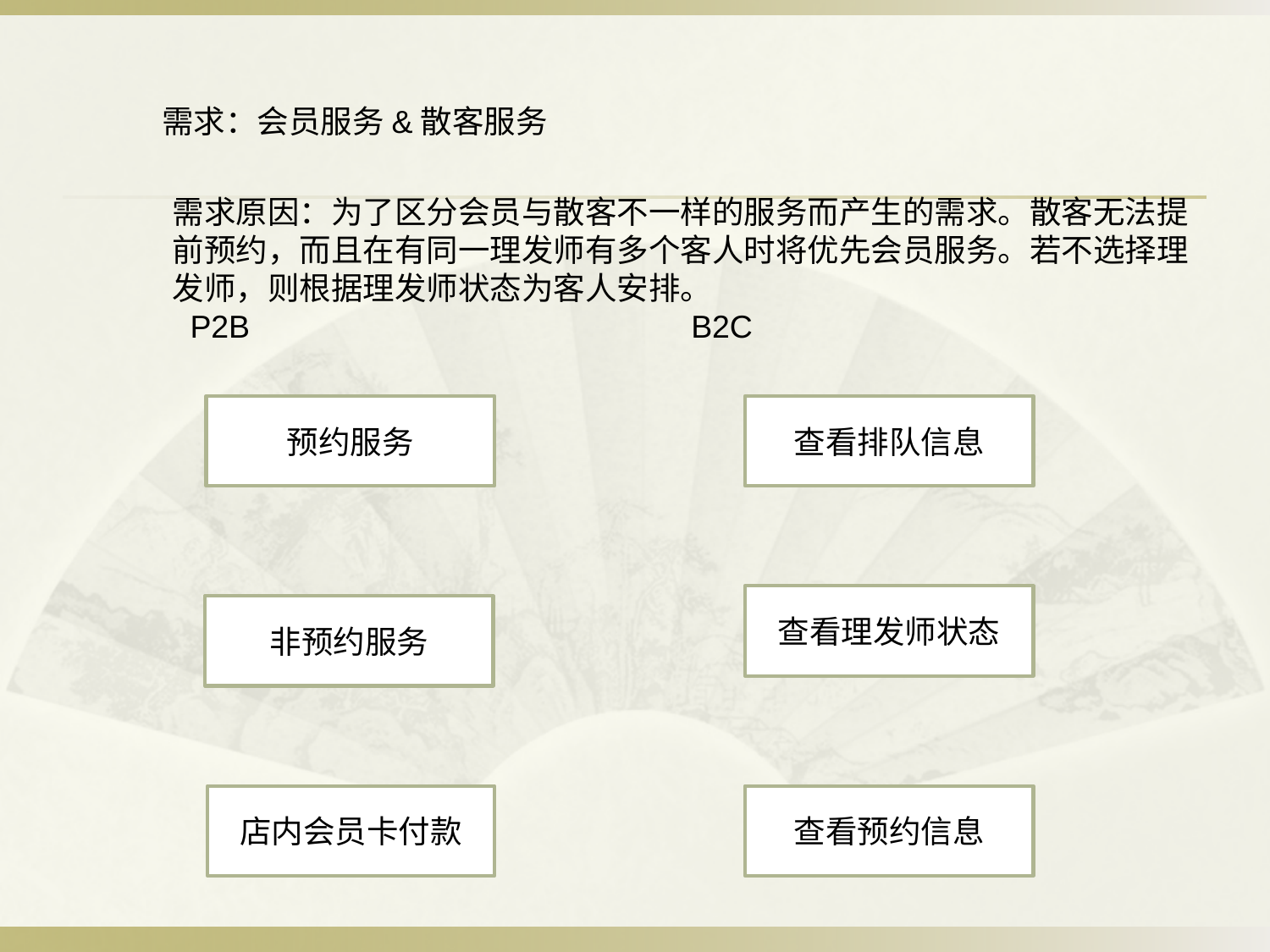

需求：会员服务&散客服务
需求原因：为了区分会员与散客不一样的服务而产生的需求。散客无法提
前预约，而且在有同一理发师有多个客人时将优先会员服务。若不选择理
发师，则根据理发师状态为客人安排。
P2B
B2C
预约服务
查看排队信息
查看理发师状态
非预约服务
店内会员卡付款
查看预约信息